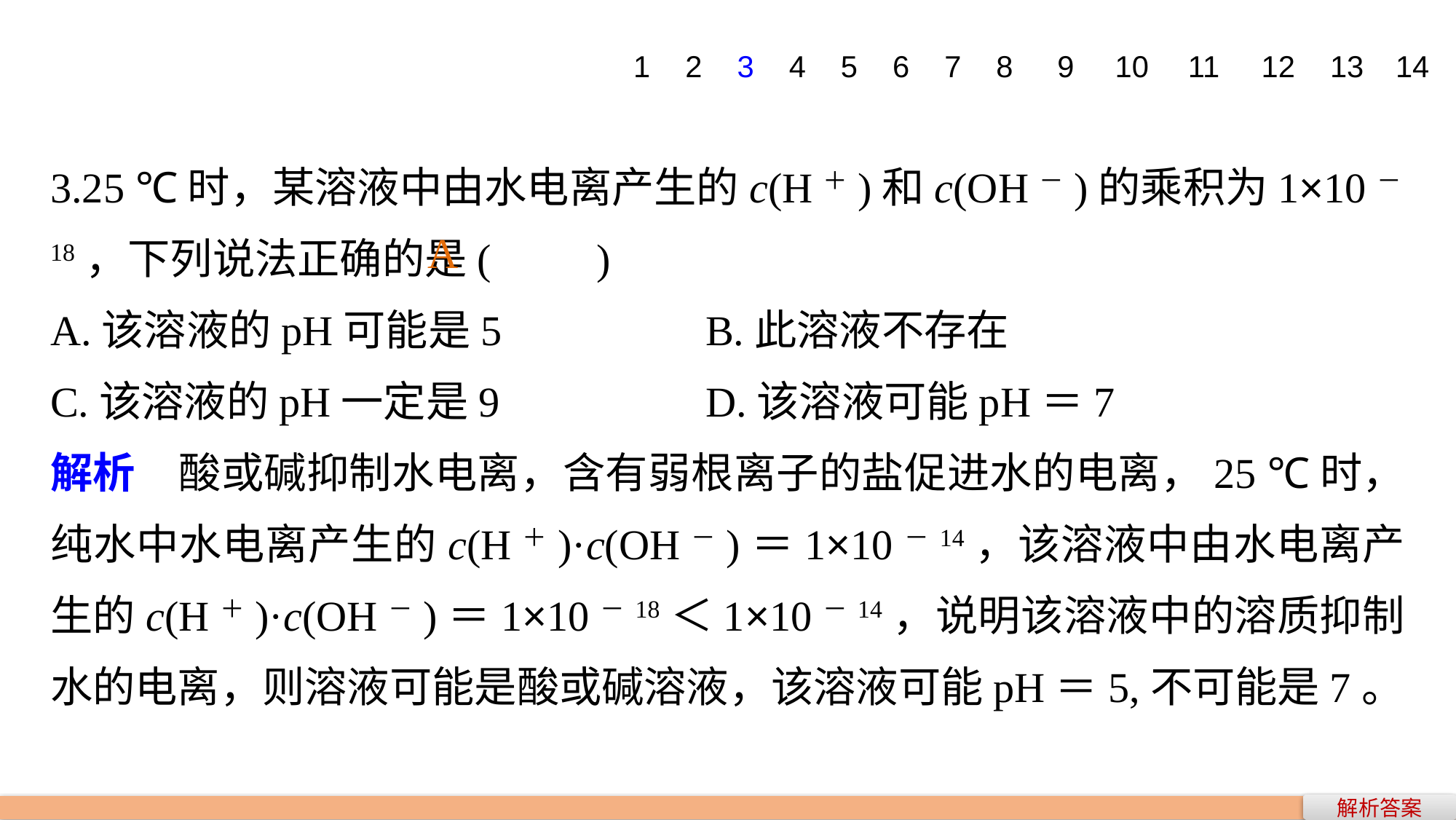

1
2
3
4
5
6
7
8
9
10
11
12
13
14
3.25 ℃时，某溶液中由水电离产生的c(H＋)和c(OH－)的乘积为1×10－18，下列说法正确的是(　　)
A.该溶液的pH可能是5  		B.此溶液不存在
C.该溶液的pH一定是9  		D.该溶液可能pH＝7
解析　酸或碱抑制水电离，含有弱根离子的盐促进水的电离，25 ℃时，纯水中水电离产生的c(H＋)·c(OH－)＝1×10－14，该溶液中由水电离产生的c(H＋)·c(OH－)＝1×10－18＜1×10－14，说明该溶液中的溶质抑制水的电离，则溶液可能是酸或碱溶液，该溶液可能pH＝5,不可能是7。
A
解析答案